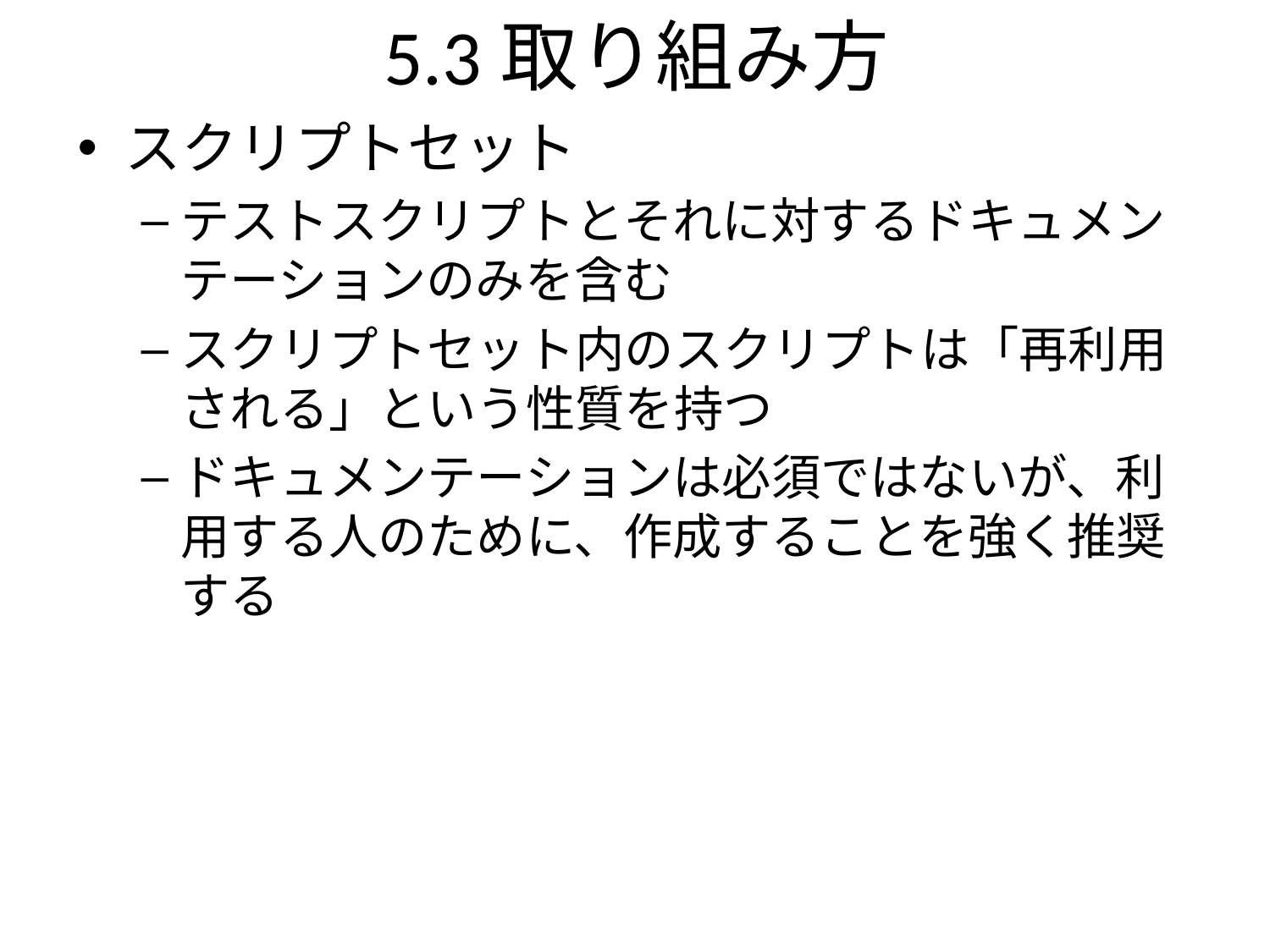

5.3取り組み方
スクリプトセット
テストスクリプトとそれに対するドキュメンテーションのみを含む
スクリプトセット内のスクリプトは「再利用される」という性質を持つ
ドキュメンテーションは必須ではないが、利用する人のために、作成することを強く推奨する